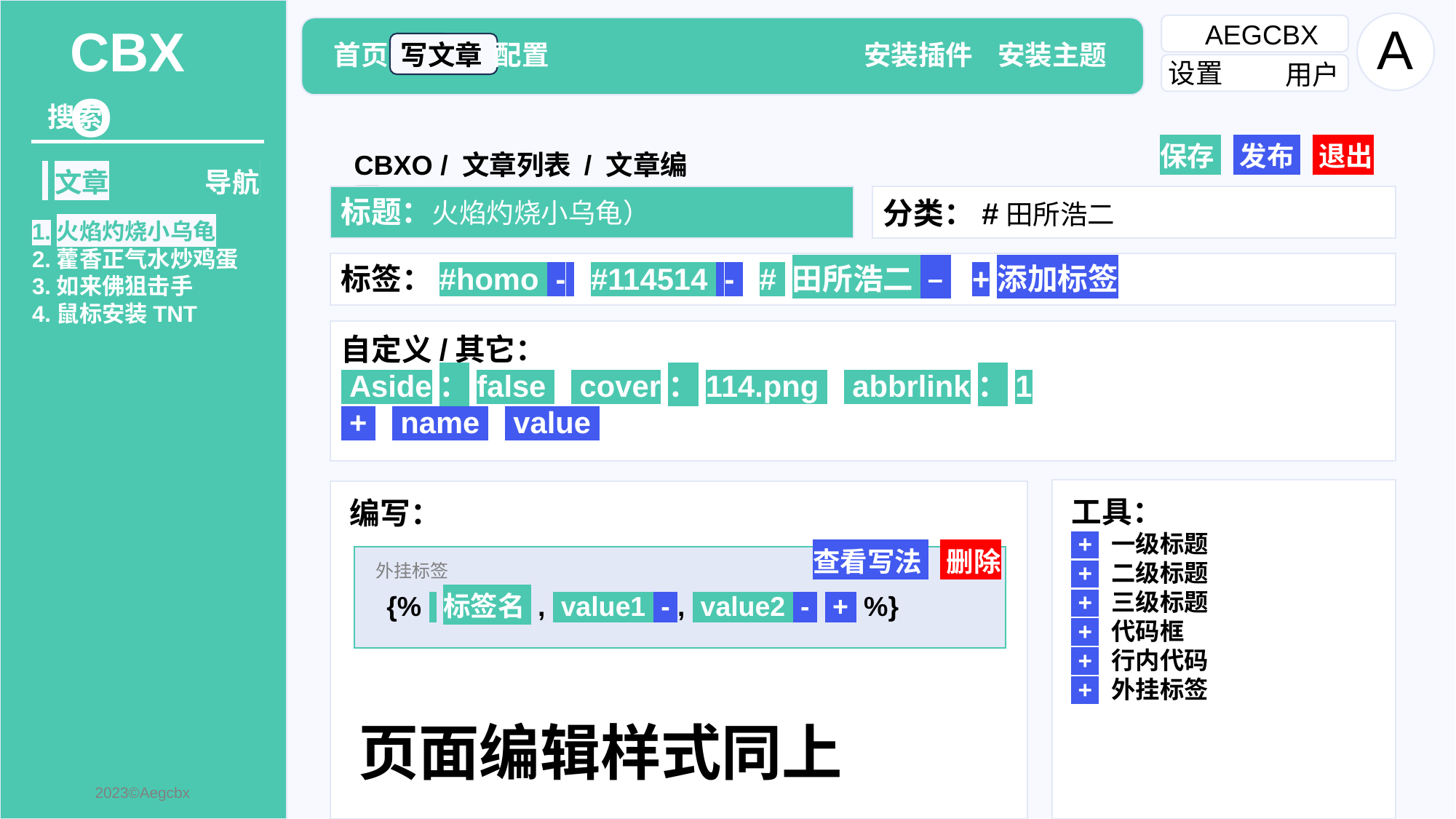

A
CBXO
AEGCBX

首页  写文章  配置
安装插件    安装主题

设置
用户

搜索
保存    发布    退出
CBXO / 文章列表 / 文章编写
 文章
 导航

标题：火焰灼烧小乌龟）
分类：#田所浩二
1.火焰灼烧小乌龟
2.藿香正气水炒鸡蛋
3.如来佛狙击手
4.鼠标安装TNT

标签：#homo  -   #114514  -   # 田所浩二  –   +添加标签

自定义/其它：
 Aside：false    cover：114.png    abbrlink：1
 +    name    value

工具：
 +  一级标题
 +  二级标题
 +  三级标题
 +  代码框
 +  行内代码
 +  外挂标签

编写：
查看写法    删除

外挂标签

{%  标签名 ,  value1  - ,  value2  -   +  %}
页面编辑样式同上
2023©Aegcbx